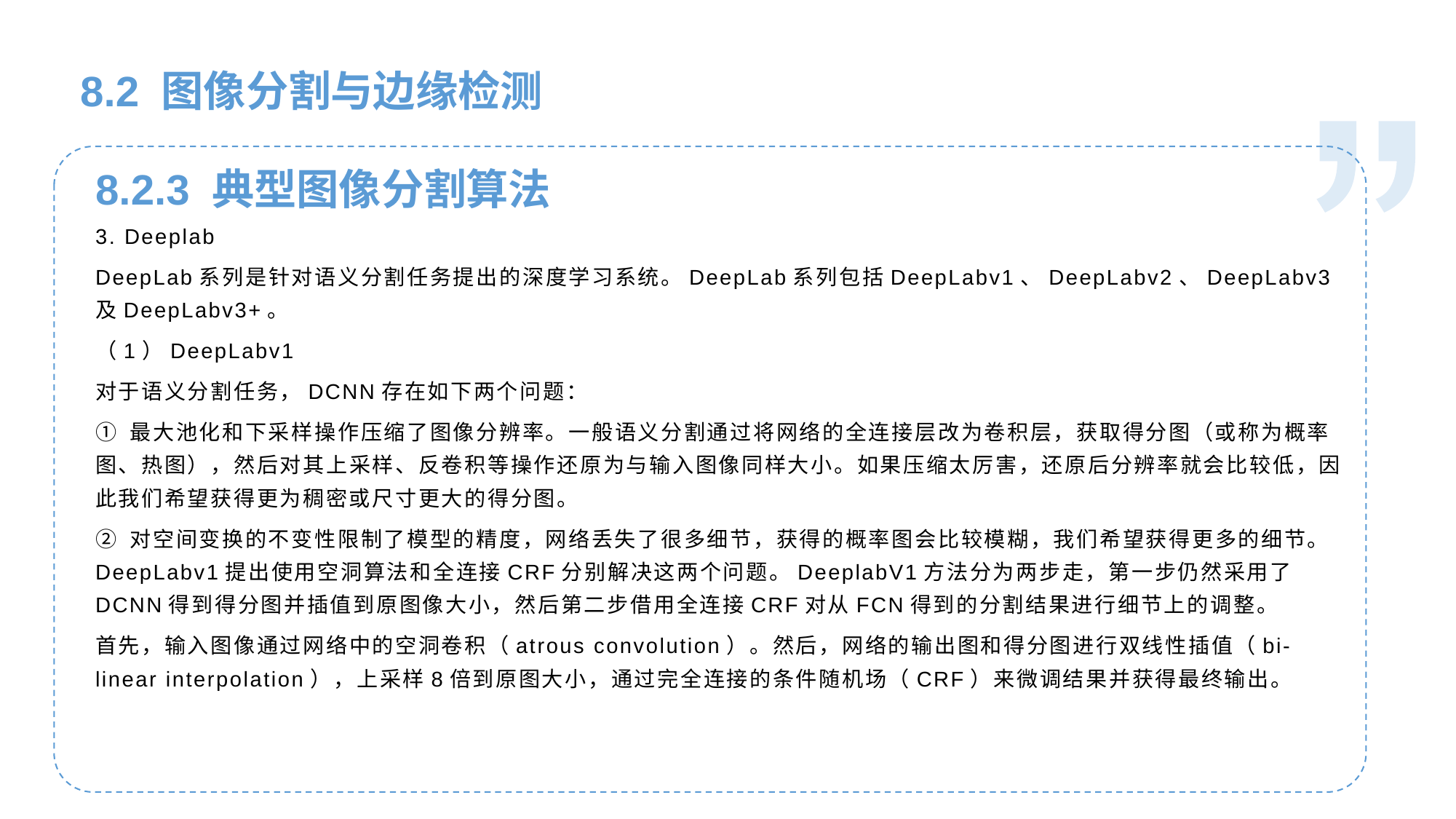

人工智能基础
8.2 图像分割与边缘检测

8.2.3 典型图像分割算法
3. Deeplab
DeepLab系列是针对语义分割任务提出的深度学习系统。DeepLab系列包括DeepLabv1、DeepLabv2、DeepLabv3及DeepLabv3+。
（1）DeepLabv1
对于语义分割任务，DCNN存在如下两个问题：
① 最大池化和下采样操作压缩了图像分辨率。一般语义分割通过将网络的全连接层改为卷积层，获取得分图（或称为概率图、热图），然后对其上采样、反卷积等操作还原为与输入图像同样大小。如果压缩太厉害，还原后分辨率就会比较低，因此我们希望获得更为稠密或尺寸更大的得分图。
② 对空间变换的不变性限制了模型的精度，网络丢失了很多细节，获得的概率图会比较模糊，我们希望获得更多的细节。DeepLabv1提出使用空洞算法和全连接CRF分别解决这两个问题。DeeplabV1方法分为两步走，第一步仍然采用了DCNN得到得分图并插值到原图像大小，然后第二步借用全连接CRF对从FCN得到的分割结果进行细节上的调整。
首先，输入图像通过网络中的空洞卷积（atrous convolution）。然后，网络的输出图和得分图进行双线性插值（bi-linear interpolation），上采样8倍到原图大小，通过完全连接的条件随机场（CRF）来微调结果并获得最终输出。